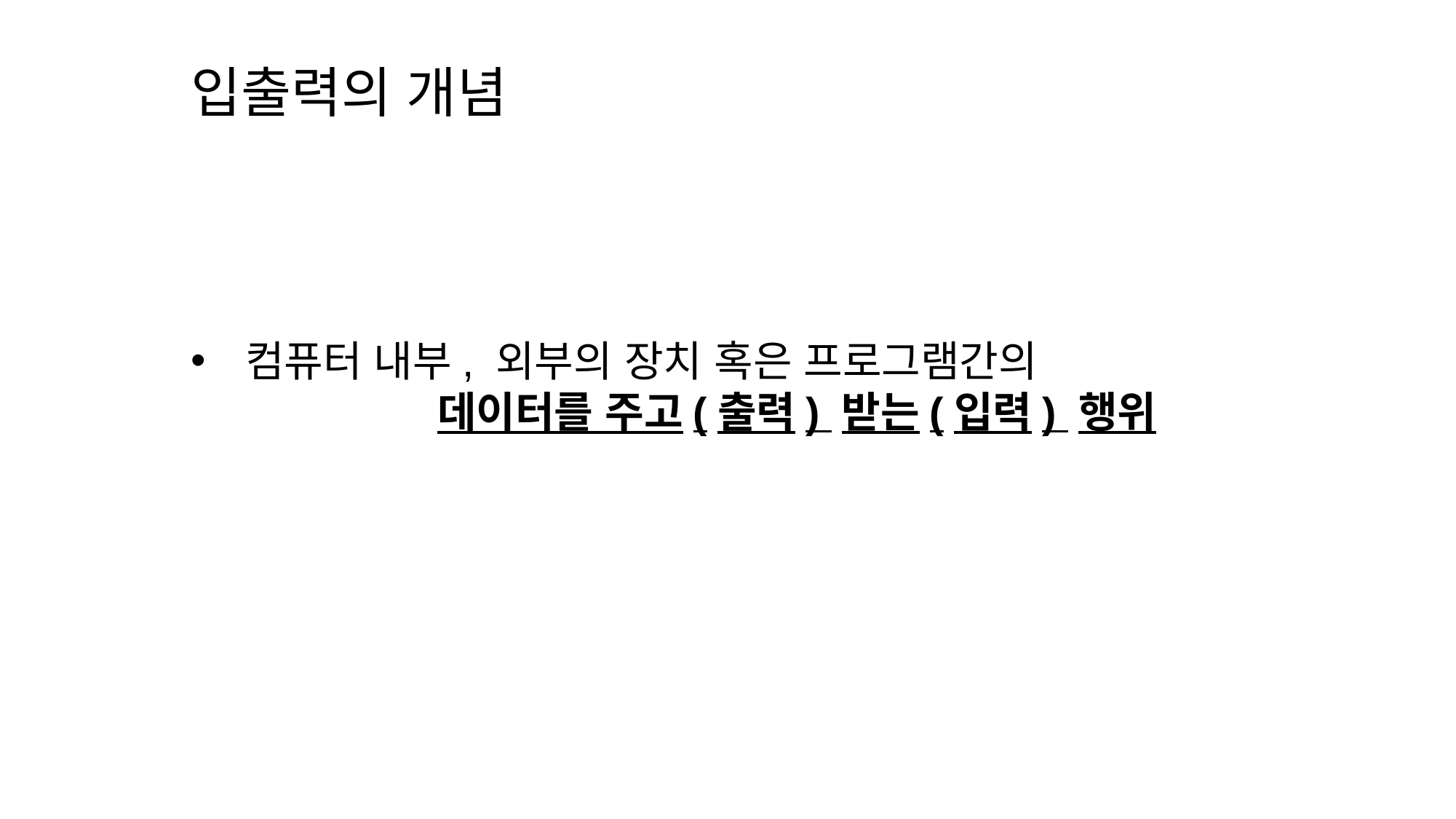

입출력의 개념
컴퓨터 내부, 외부의 장치 혹은 프로그램간의
                    데이터를 주고(출력) 받는(입력) 행위